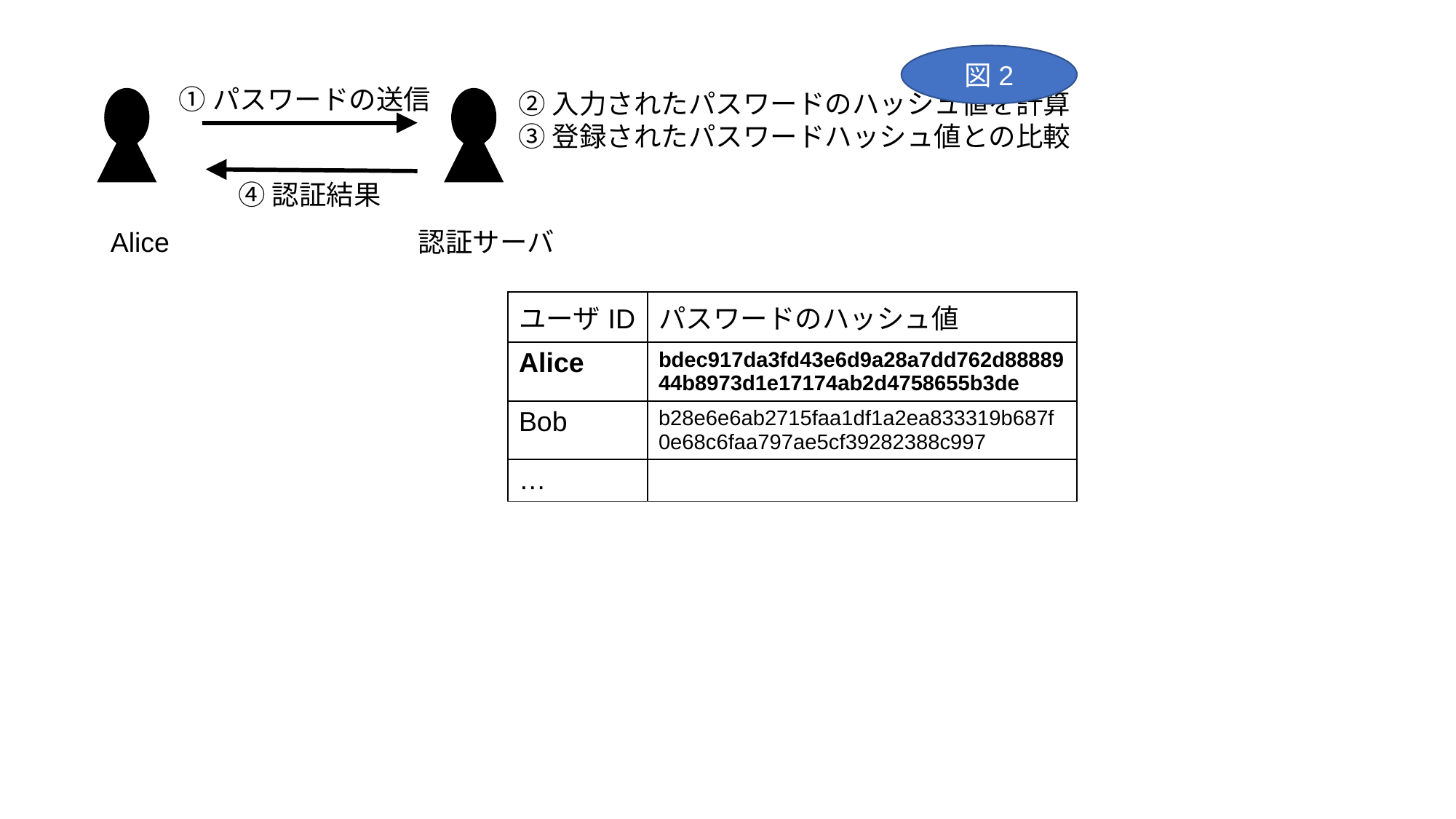

図2
①パスワードの送信
②入力されたパスワードのハッシュ値を計算
③登録されたパスワードハッシュ値との比較

④認証結果
Alice
認証サーバ
| ユーザID | パスワードのハッシュ値 |
| --- | --- |
| Alice | bdec917da3fd43e6d9a28a7dd762d8888944b8973d1e17174ab2d4758655b3de |
| Bob | b28e6e6ab2715faa1df1a2ea833319b687f0e68c6faa797ae5cf39282388c997 |
| … |  |